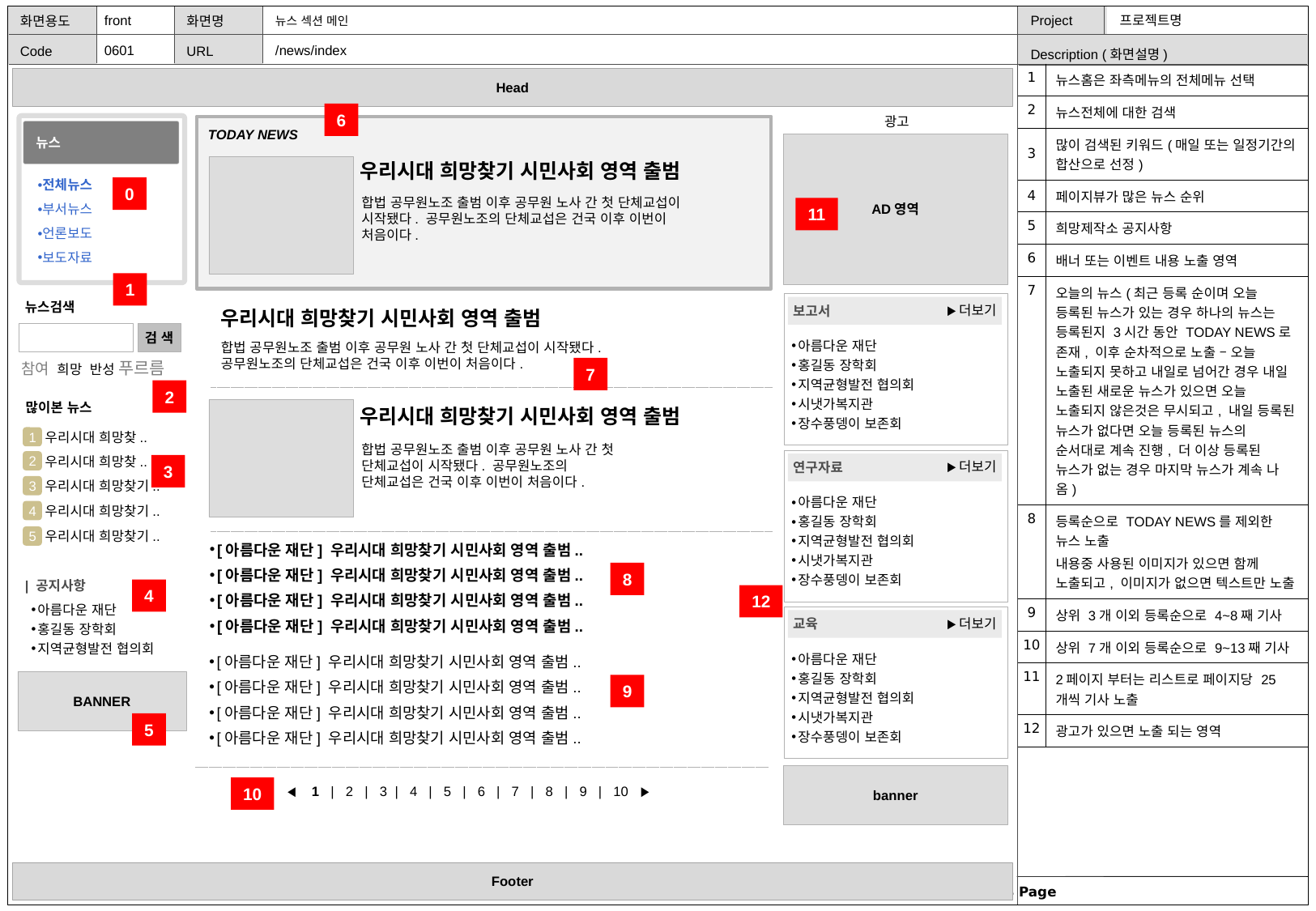

front
뉴스 섹션 메인
0601
/news/index
| 1 | 뉴스홈은 좌측메뉴의 전체메뉴 선택 |
| --- | --- |
| 2 | 뉴스전체에 대한 검색 |
| 3 | 많이 검색된 키워드(매일 또는 일정기간의 합산으로 선정) |
| 4 | 페이지뷰가 많은 뉴스 순위 |
| 5 | 희망제작소 공지사항 |
| 6 | 배너 또는 이벤트 내용 노출 영역 |
| 7 | 오늘의 뉴스(최근 등록 순이며 오늘 등록된 뉴스가 있는 경우 하나의 뉴스는 등록된지 3시간 동안 TODAY NEWS로 존재, 이후 순차적으로 노출 – 오늘 노출되지 못하고 내일로 넘어간 경우 내일 노출된 새로운 뉴스가 있으면 오늘 노출되지 않은것은 무시되고, 내일 등록된 뉴스가 없다면 오늘 등록된 뉴스의 순서대로 계속 진행, 더 이상 등록된 뉴스가 없는 경우 마지막 뉴스가 계속 나옴) |
| 8 | 등록순으로 TODAY NEWS를 제외한 뉴스 노출 내용중 사용된 이미지가 있으면 함께 노출되고, 이미지가 없으면 텍스트만 노출 |
| 9 | 상위 3개 이외 등록순으로 4~8째 기사 |
| 10 | 상위 7개 이외 등록순으로 9~13째 기사 |
| 11 | 2페이지 부터는 리스트로 페이지당 25개씩 기사 노출 |
| 12 | 광고가 있으면 노출 되는 영역 |
6
광고

TODAY NEWS
뉴스
AD영역
우리시대 희망찾기 시민사회 영역 출범

전체뉴스
부서뉴스
언론보도
보도자료
0
합법 공무원노조 출범 이후 공무원 노사 간 첫 단체교섭이 시작됐다. 공무원노조의 단체교섭은 건국 이후 이번이 처음이다.
11
1
뉴스검색

▶더보기
보고서

아름다운 재단
홍길동 장학회
지역균형발전 협의회
시냇가복지관
장수풍뎅이 보존회
우리시대 희망찾기 시민사회 영역 출범

검 색
합법 공무원노조 출범 이후 공무원 노사 간 첫 단체교섭이 시작됐다. 공무원노조의 단체교섭은 건국 이후 이번이 처음이다.
참여  희망  반성 푸르름
7
2
많이본 뉴스

우리시대 희망찾기 시민사회 영역 출범
우리시대 희망찾..
1
우리시대 희망찾..
2
우리시대 희망찾기..
3
우리시대 희망찾기..
4
우리시대 희망찾기..
5
합법 공무원노조 출범 이후 공무원 노사 간 첫 단체교섭이 시작됐다. 공무원노조의 단체교섭은 건국 이후 이번이 처음이다.

▶더보기
연구자료

아름다운 재단
홍길동 장학회
지역균형발전 협의회
시냇가복지관
장수풍뎅이 보존회
3
[아름다운 재단] 우리시대 희망찾기 시민사회 영역 출범..
[아름다운 재단] 우리시대 희망찾기 시민사회 영역 출범..
[아름다운 재단] 우리시대 희망찾기 시민사회 영역 출범..
[아름다운 재단] 우리시대 희망찾기 시민사회 영역 출범..
8
| 공지사항
4

12
아름다운 재단
홍길동 장학회
지역균형발전 협의회

▶더보기
교육

아름다운 재단
홍길동 장학회
지역균형발전 협의회
시냇가복지관
장수풍뎅이 보존회
[아름다운 재단] 우리시대 희망찾기 시민사회 영역 출범..
[아름다운 재단] 우리시대 희망찾기 시민사회 영역 출범..
[아름다운 재단] 우리시대 희망찾기 시민사회 영역 출범..
[아름다운 재단] 우리시대 희망찾기 시민사회 영역 출범..
BANNER
9
5
banner
◀    1   |   2   |   3  |   4   |   5   |   6   |   7   |   8   |   9   |   10   ▶
10